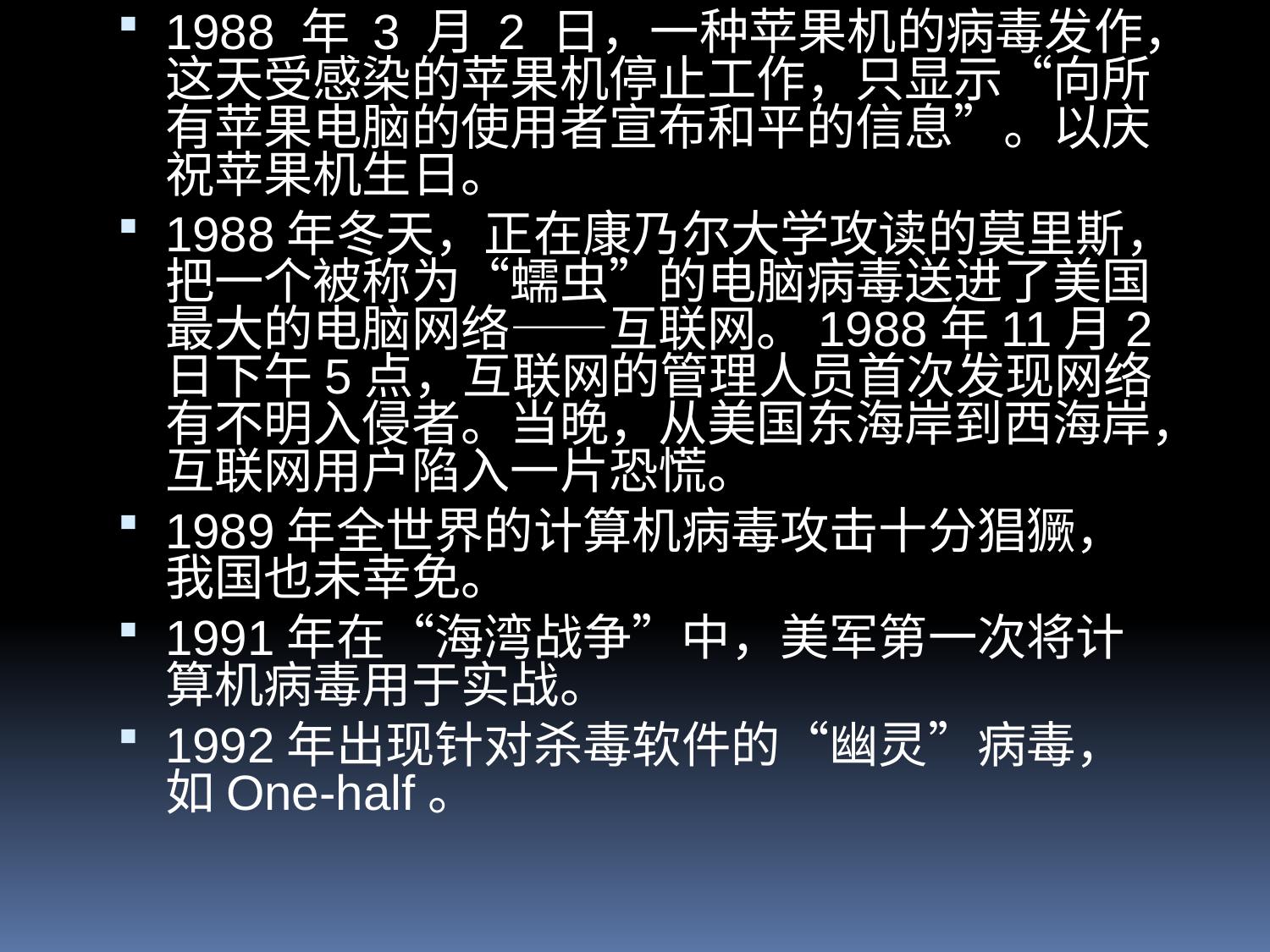

1988 年 3 月 2 日，一种苹果机的病毒发作，这天受感染的苹果机停止工作，只显示“向所有苹果电脑的使用者宣布和平的信息”。以庆祝苹果机生日。
1988年冬天，正在康乃尔大学攻读的莫里斯，把一个被称为“蠕虫”的电脑病毒送进了美国最大的电脑网络——互联网。1988年11月2日下午5点，互联网的管理人员首次发现网络有不明入侵者。当晚，从美国东海岸到西海岸，互联网用户陷入一片恐慌。
1989年全世界的计算机病毒攻击十分猖獗，我国也未幸免。
1991年在“海湾战争”中，美军第一次将计算机病毒用于实战。
1992年出现针对杀毒软件的“幽灵”病毒，如One-half。